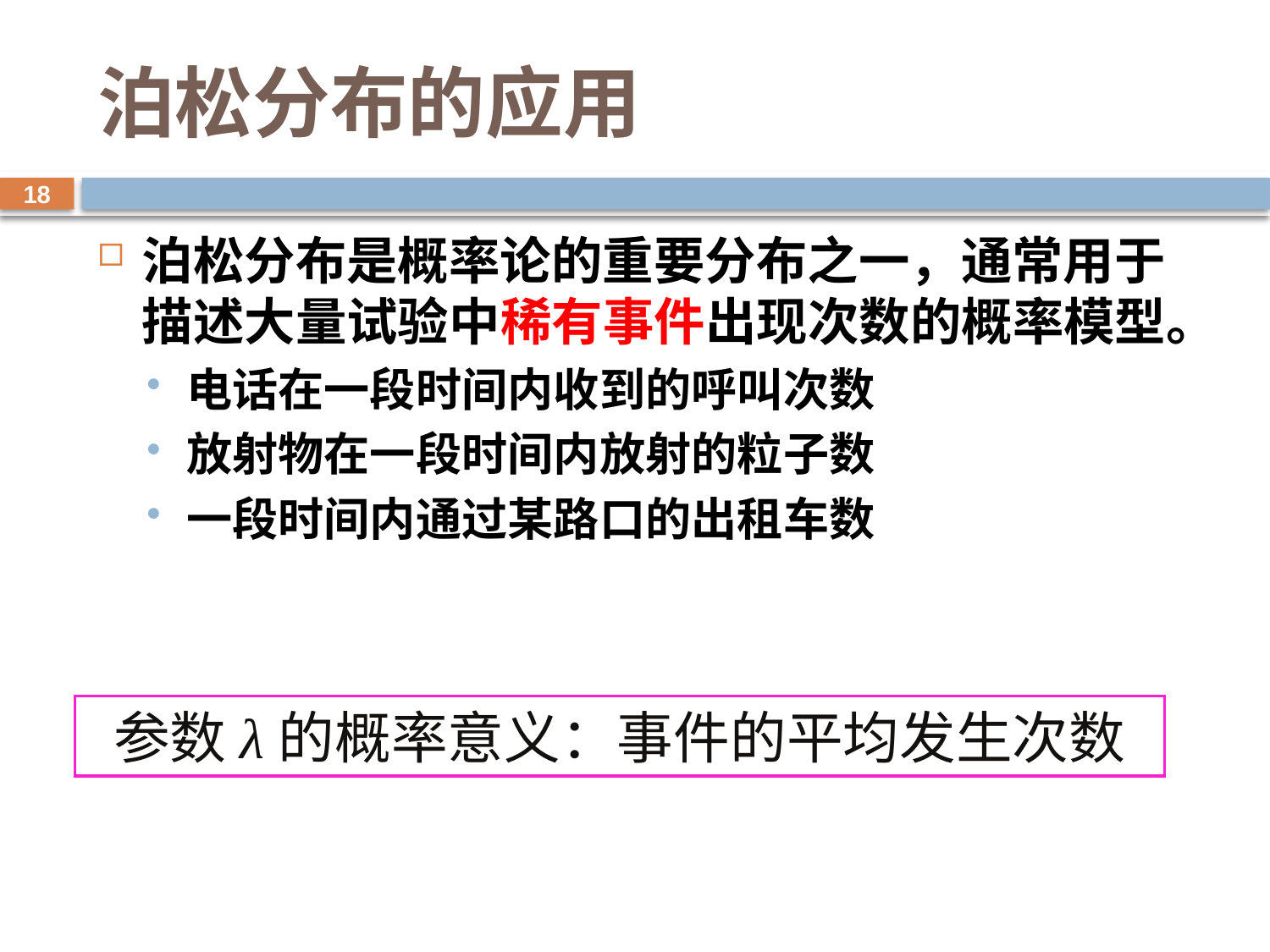

# 泊松分布的应用
18
泊松分布是概率论的重要分布之一，通常用于描述大量试验中稀有事件出现次数的概率模型。
电话在一段时间内收到的呼叫次数
放射物在一段时间内放射的粒子数
一段时间内通过某路口的出租车数

 参数λ的概率意义：事件的平均发生次数